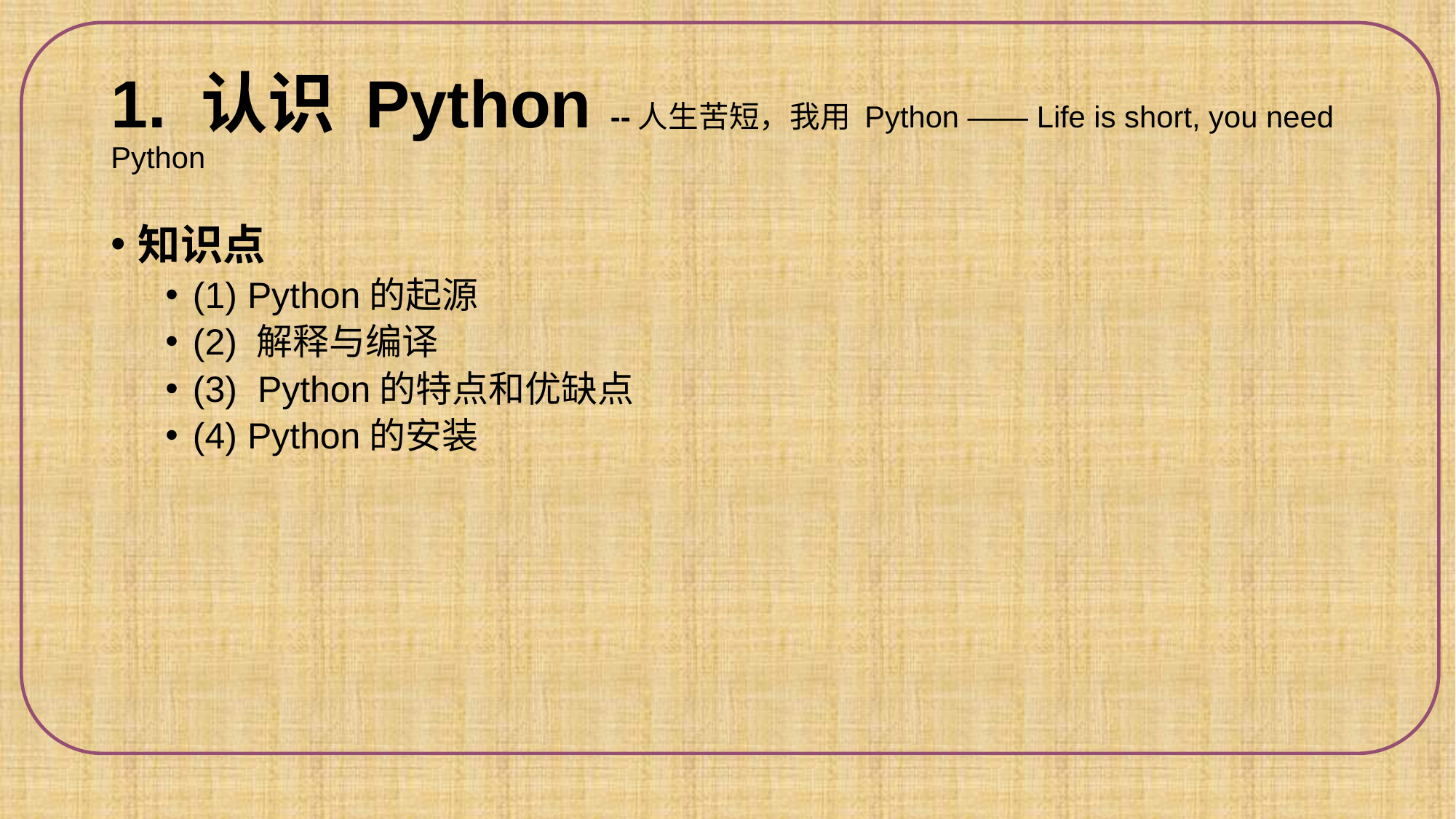

# 1. 认识 Python --人生苦短，我用 Python —— Life is short, you need Python
知识点
(1) Python的起源
(2) 解释与编译
(3)  Python的特点和优缺点
(4) Python的安装